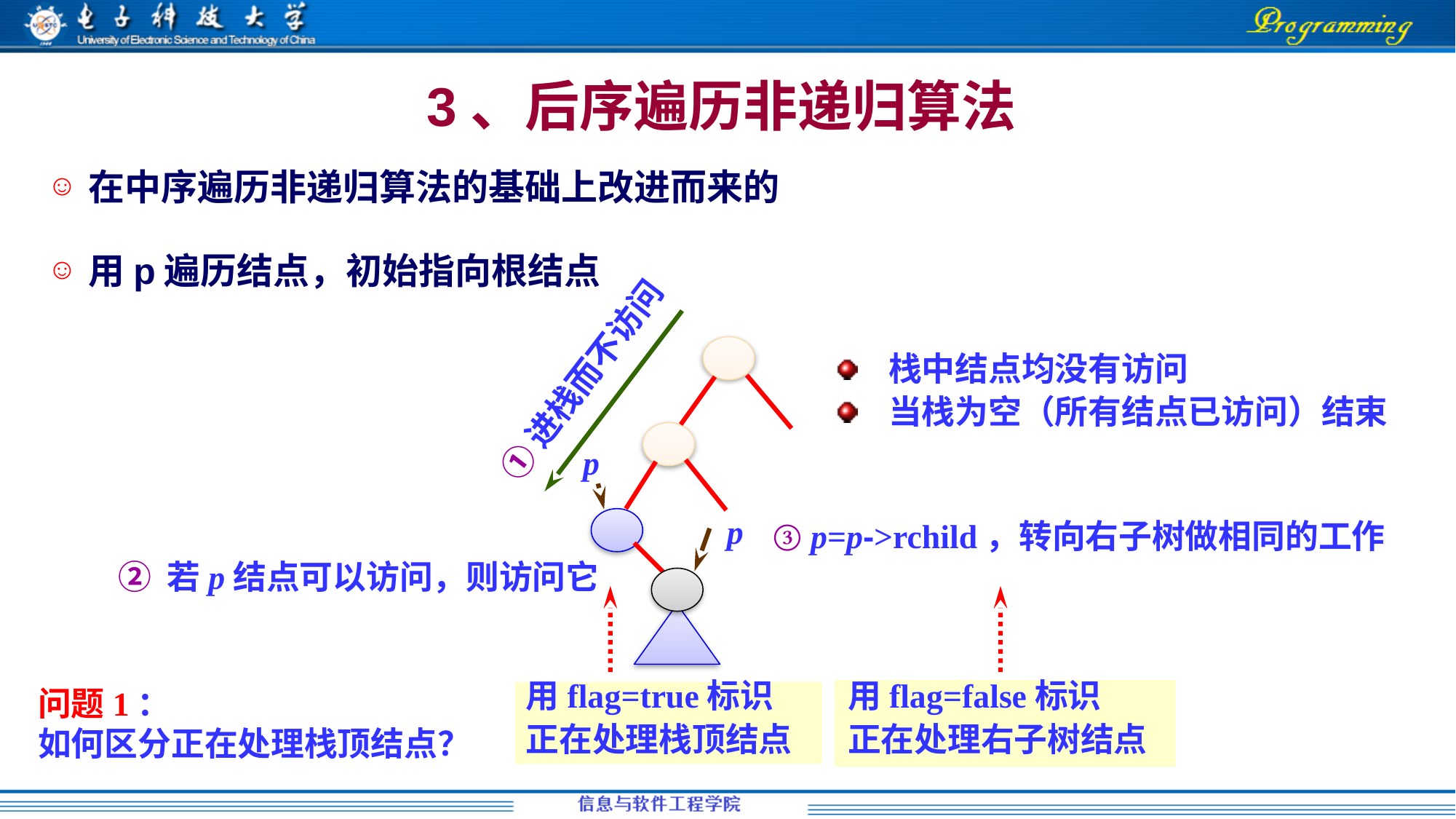

# 3、后序遍历非递归算法
在中序遍历非递归算法的基础上改进而来的
用p遍历结点，初始指向根结点

①进栈而不访问

栈中结点均没有访问
当栈为空（所有结点已访问）结束

p

p
③ p=p->rchild，转向右子树做相同的工作

② 若p结点可以访问，则访问它

用flag=true标识
正在处理栈顶结点
用flag=false标识
正在处理右子树结点

问题1：
如何区分正在处理栈顶结点？